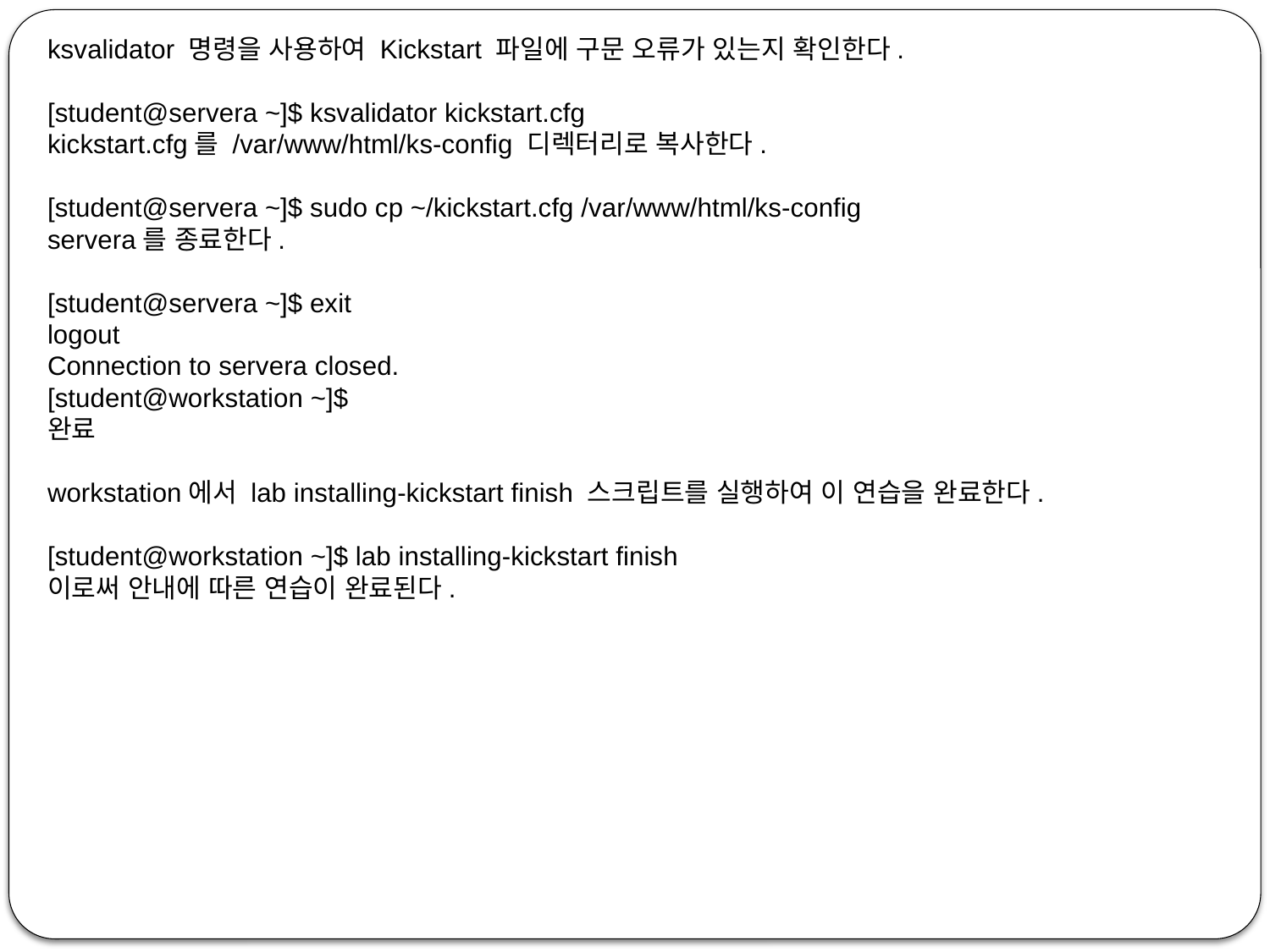

ksvalidator 명령을 사용하여 Kickstart 파일에 구문 오류가 있는지 확인한다.

[student@servera ~]$ ksvalidator kickstart.cfg
kickstart.cfg를 /var/www/html/ks-config 디렉터리로 복사한다.

[student@servera ~]$ sudo cp ~/kickstart.cfg /var/www/html/ks-config
servera를 종료한다.

[student@servera ~]$ exit
logout
Connection to servera closed.
[student@workstation ~]$
완료

workstation에서 lab installing-kickstart finish 스크립트를 실행하여 이 연습을 완료한다.

[student@workstation ~]$ lab installing-kickstart finish
이로써 안내에 따른 연습이 완료된다.